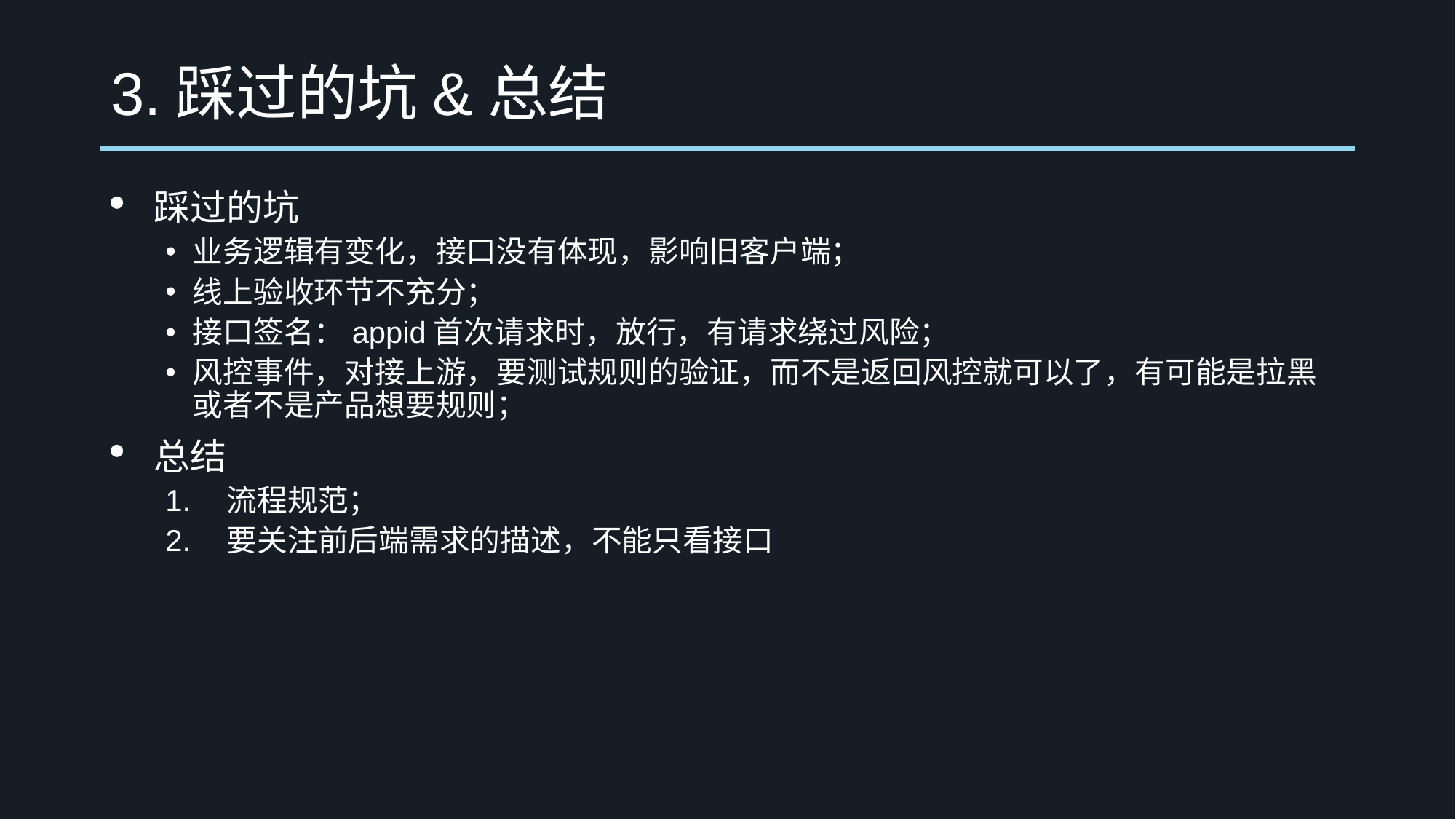

# 3.踩过的坑&总结
踩过的坑
业务逻辑有变化，接口没有体现，影响旧客户端；
线上验收环节不充分；
接口签名：appid首次请求时，放行，有请求绕过风险；
风控事件，对接上游，要测试规则的验证，而不是返回风控就可以了，有可能是拉黑或者不是产品想要规则；
总结
流程规范；
要关注前后端需求的描述，不能只看接口